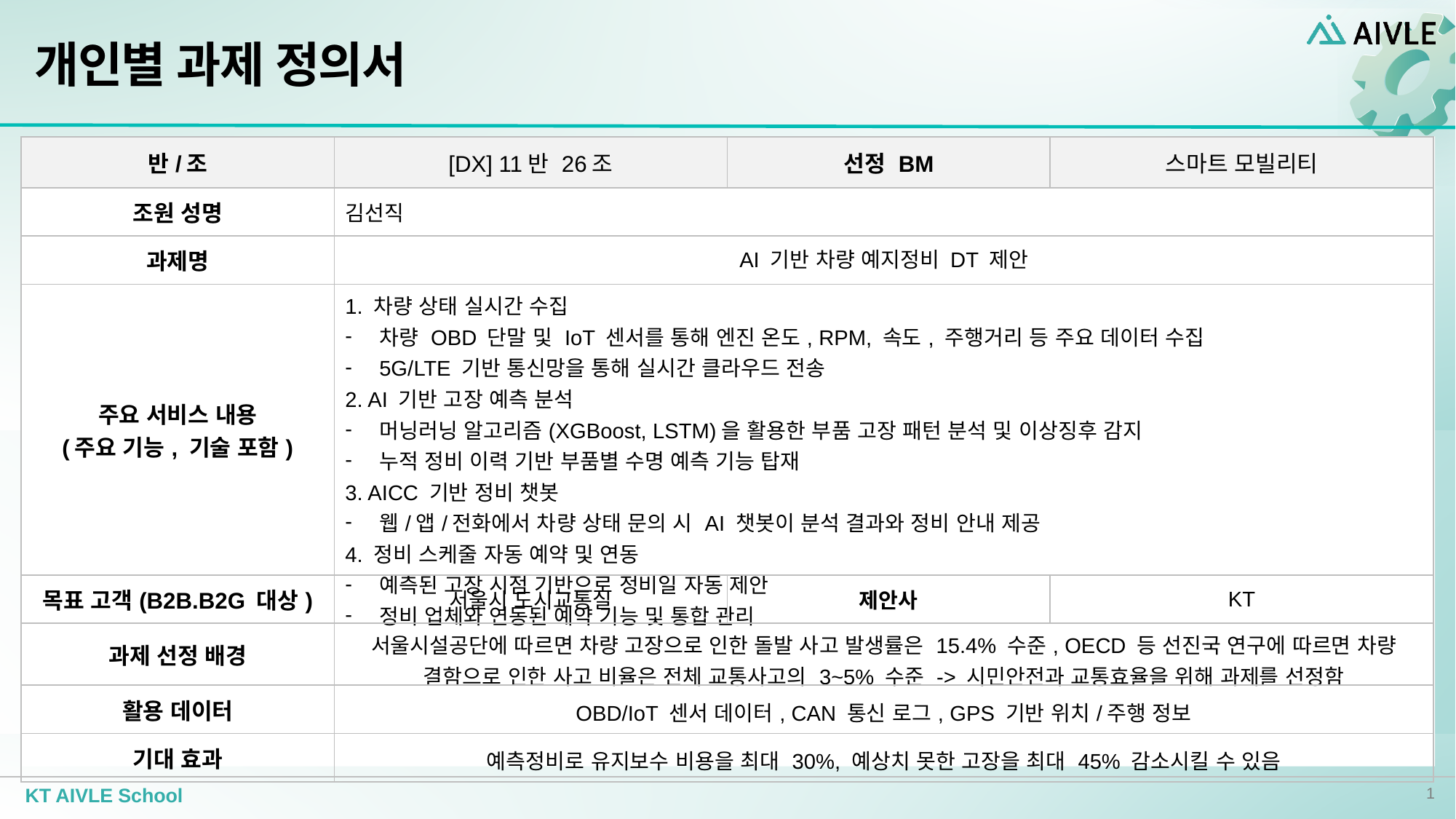

개인별 과제 정의서
| 반/조 | [DX] 11반 26조 | 선정 BM | 스마트 모빌리티 |
| --- | --- | --- | --- |
| 조원 성명 | 김선직 |  |  |
| 과제명 | AI 기반 차량 예지정비 DT 제안 |  |  |
| 주요 서비스 내용 (주요 기능, 기술 포함) | 1. 차량 상태 실시간 수집 차량 OBD 단말 및 IoT 센서를 통해 엔진 온도, RPM, 속도, 주행거리 등 주요 데이터 수집 5G/LTE 기반 통신망을 통해 실시간 클라우드 전송 2. AI 기반 고장 예측 분석 머닝러닝 알고리즘(XGBoost, LSTM)을 활용한 부품 고장 패턴 분석 및 이상징후 감지 누적 정비 이력 기반 부품별 수명 예측 기능 탑재 3. AICC 기반 정비 챗봇 웹/앱/전화에서 차량 상태 문의 시 AI 챗봇이 분석 결과와 정비 안내 제공 4. 정비 스케줄 자동 예약 및 연동 예측된 고장 시점 기반으로 정비일 자동 제안 정비 업체와 연동된 예약 기능 및 통합 관리 |  |  |
| 목표 고객(B2B.B2G 대상) | 서울시 도시교통실 | 제안사 | KT |
| 과제 선정 배경 | 서울시설공단에 따르면 차량 고장으로 인한 돌발 사고 발생률은 15.4% 수준, OECD 등 선진국 연구에 따르면 차량 결함으로 인한 사고 비율은 전체 교통사고의 3~5% 수준 -> 시민안전과 교통효율을 위해 과제를 선정함 |  |  |
| 활용 데이터 | OBD/IoT 센서 데이터, CAN 통신 로그, GPS 기반 위치/주행 정보 |  |  |
| 기대 효과 | 예측정비로 유지보수 비용을 최대 30%, 예상치 못한 고장을 최대 45% 감소시킬 수 있음 |  |  |